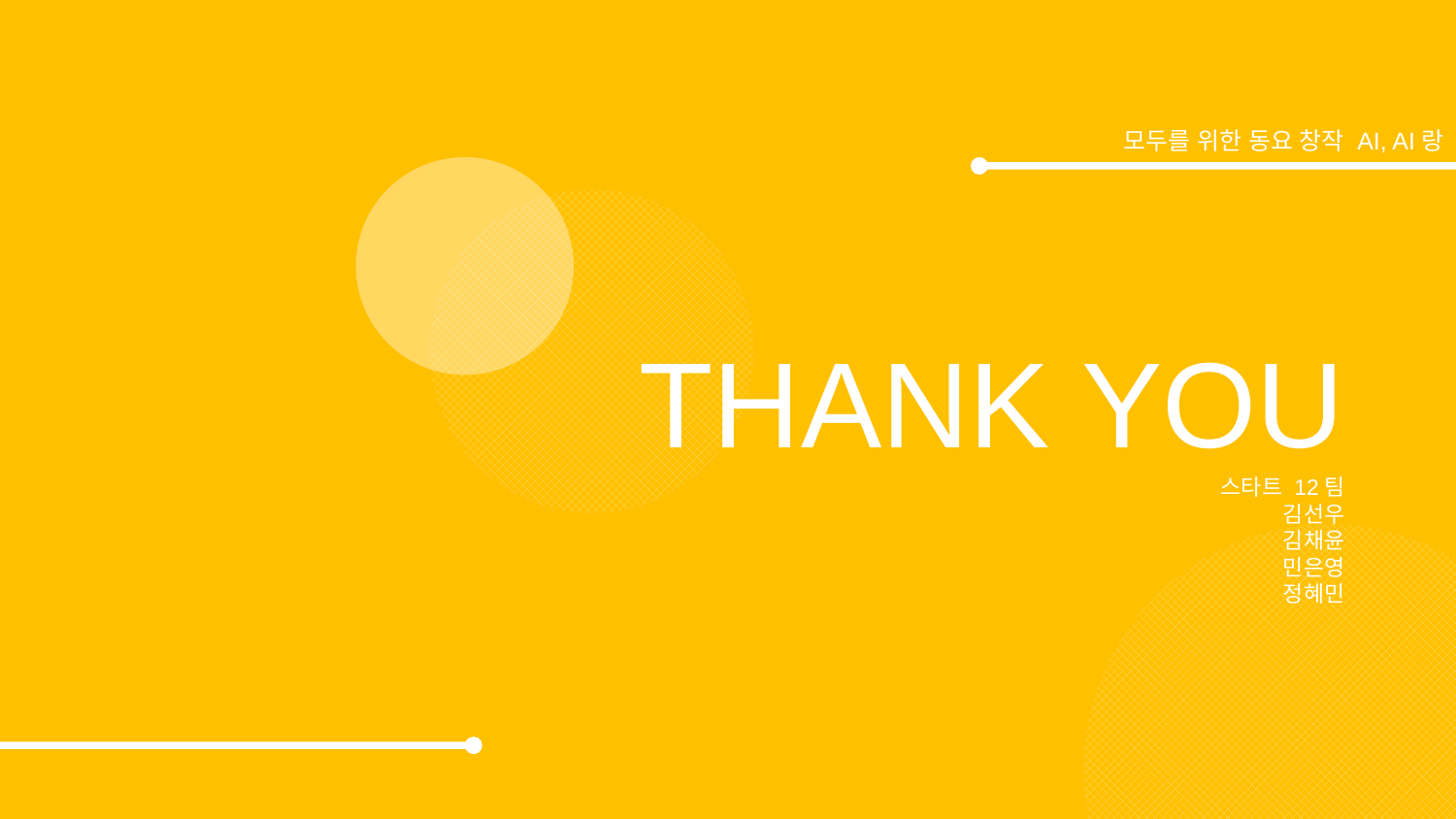

모두를 위한 동요 창작 AI, AI랑

THANK YOU
스타트 12팀
김선우
김채윤
민은영
정혜민